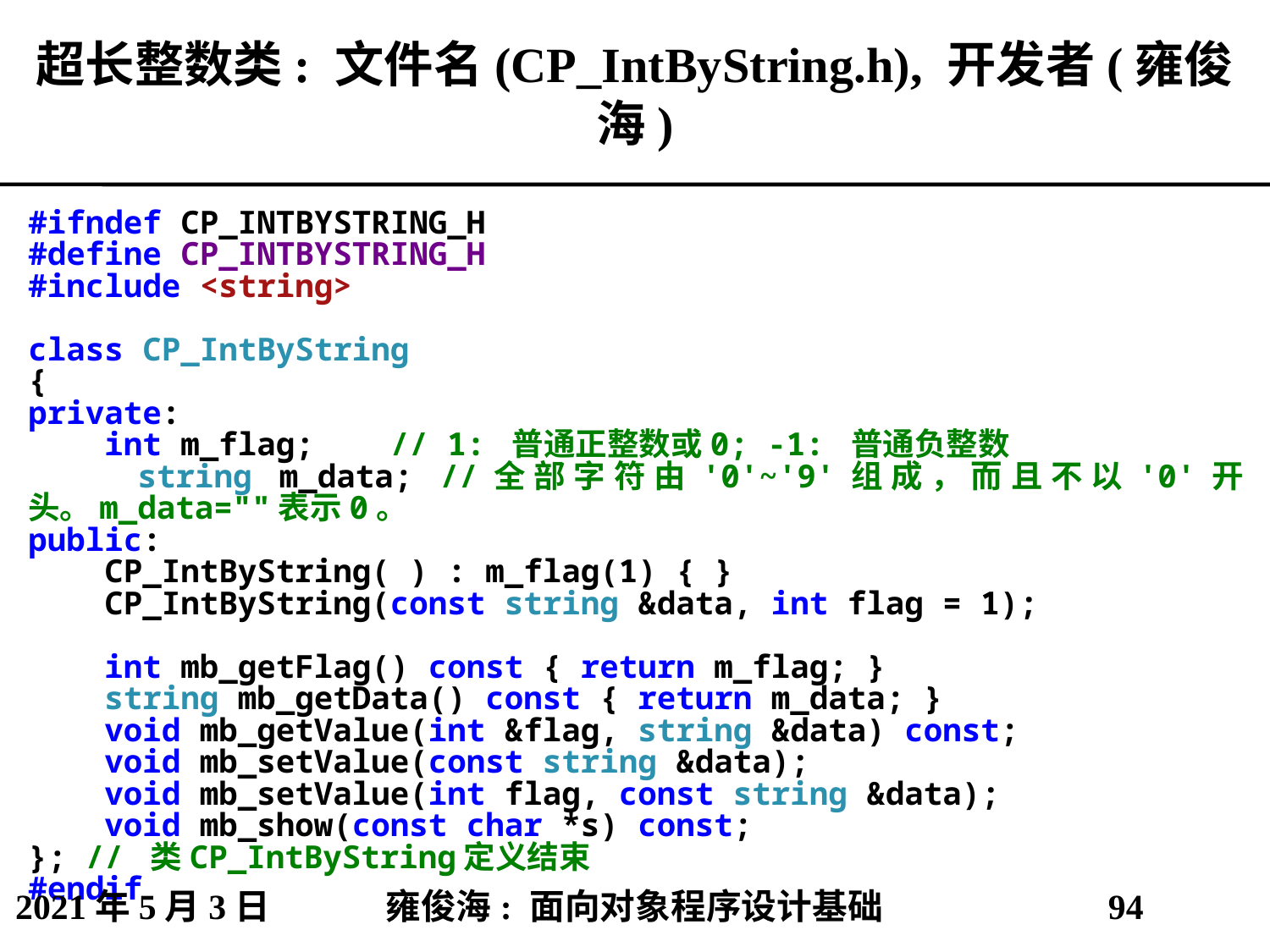

# 超长整数类: 文件名(CP_IntByString.h), 开发者(雍俊海)

#ifndef CP_INTBYSTRING_H
#define CP_INTBYSTRING_H
#include <string>

class CP_IntByString
{
private:
    int m_flag;    // 1: 普通正整数或0; -1: 普通负整数
    string m_data; //全部字符由'0'~'9'组成，而且不以'0'开头。m_data=""表示0。
public:
    CP_IntByString( ) : m_flag(1) { }
    CP_IntByString(const string &data, int flag = 1);

    int mb_getFlag() const { return m_flag; }
    string mb_getData() const { return m_data; }
    void mb_getValue(int &flag, string &data) const;
    void mb_setValue(const string &data);
    void mb_setValue(int flag, const string &data);
    void mb_show(const char *s) const;
}; // 类CP_IntByString定义结束
#endif
2021年5月3日
雍俊海: 面向对象程序设计基础
94